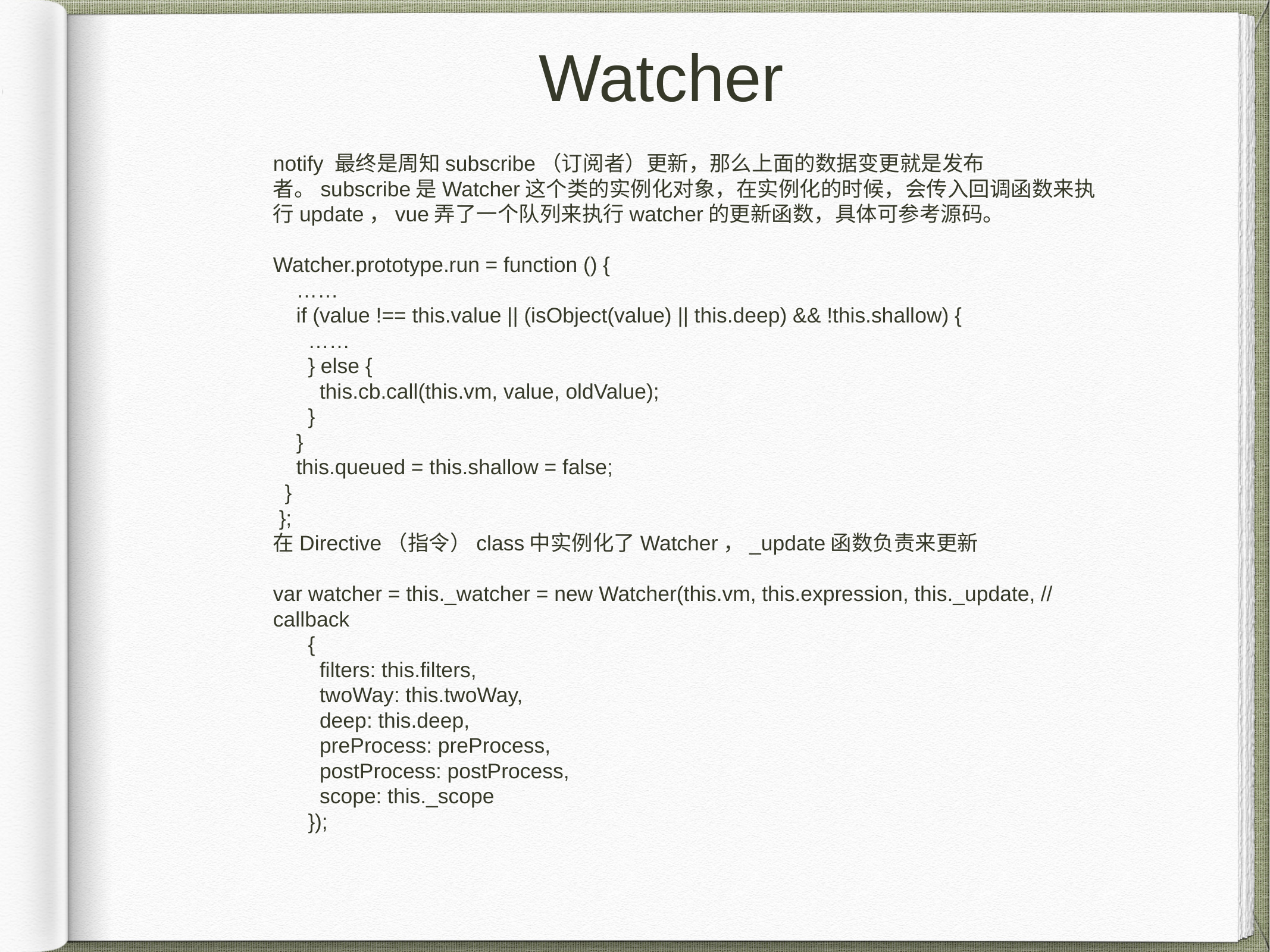

# Watcher
notify 最终是周知subscribe（订阅者）更新，那么上面的数据变更就是发布者。subscribe是Watcher这个类的实例化对象，在实例化的时候，会传入回调函数来执行update，vue弄了一个队列来执行watcher的更新函数，具体可参考源码。

Watcher.prototype.run = function () {
    ……
    if (value !== this.value || (isObject(value) || this.deep) && !this.shallow) {
      ……
      } else {
        this.cb.call(this.vm, value, oldValue);
      }
    }
    this.queued = this.shallow = false;
  }
 };
在Directive（指令）class中实例化了Watcher，_update函数负责来更新

var watcher = this._watcher = new Watcher(this.vm, this.expression, this._update, // callback
      {
        filters: this.filters,
        twoWay: this.twoWay,
        deep: this.deep,
        preProcess: preProcess,
        postProcess: postProcess,
        scope: this._scope
      });